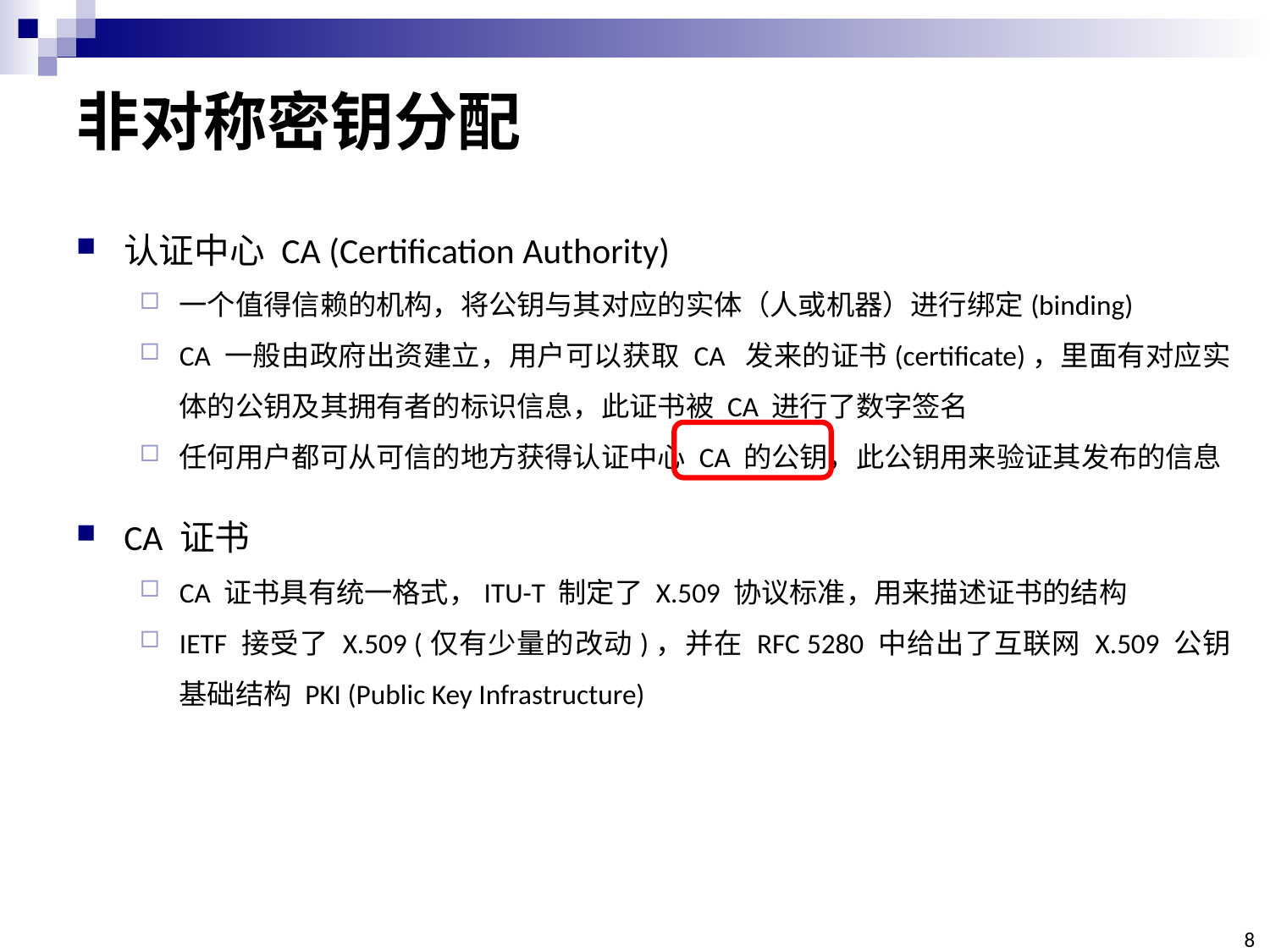

# 非对称密钥分配
认证中心 CA (Certification Authority)
一个值得信赖的机构，将公钥与其对应的实体（人或机器）进行绑定(binding)
CA 一般由政府出资建立，用户可以获取 CA  发来的证书(certificate)，里面有对应实体的公钥及其拥有者的标识信息，此证书被 CA 进行了数字签名
任何用户都可从可信的地方获得认证中心 CA 的公钥，此公钥用来验证其发布的信息
CA 证书
CA 证书具有统一格式，ITU-T 制定了 X.509 协议标准，用来描述证书的结构
IETF 接受了 X.509 (仅有少量的改动)，并在 RFC 5280 中给出了互联网 X.509 公钥基础结构 PKI (Public Key Infrastructure)

8